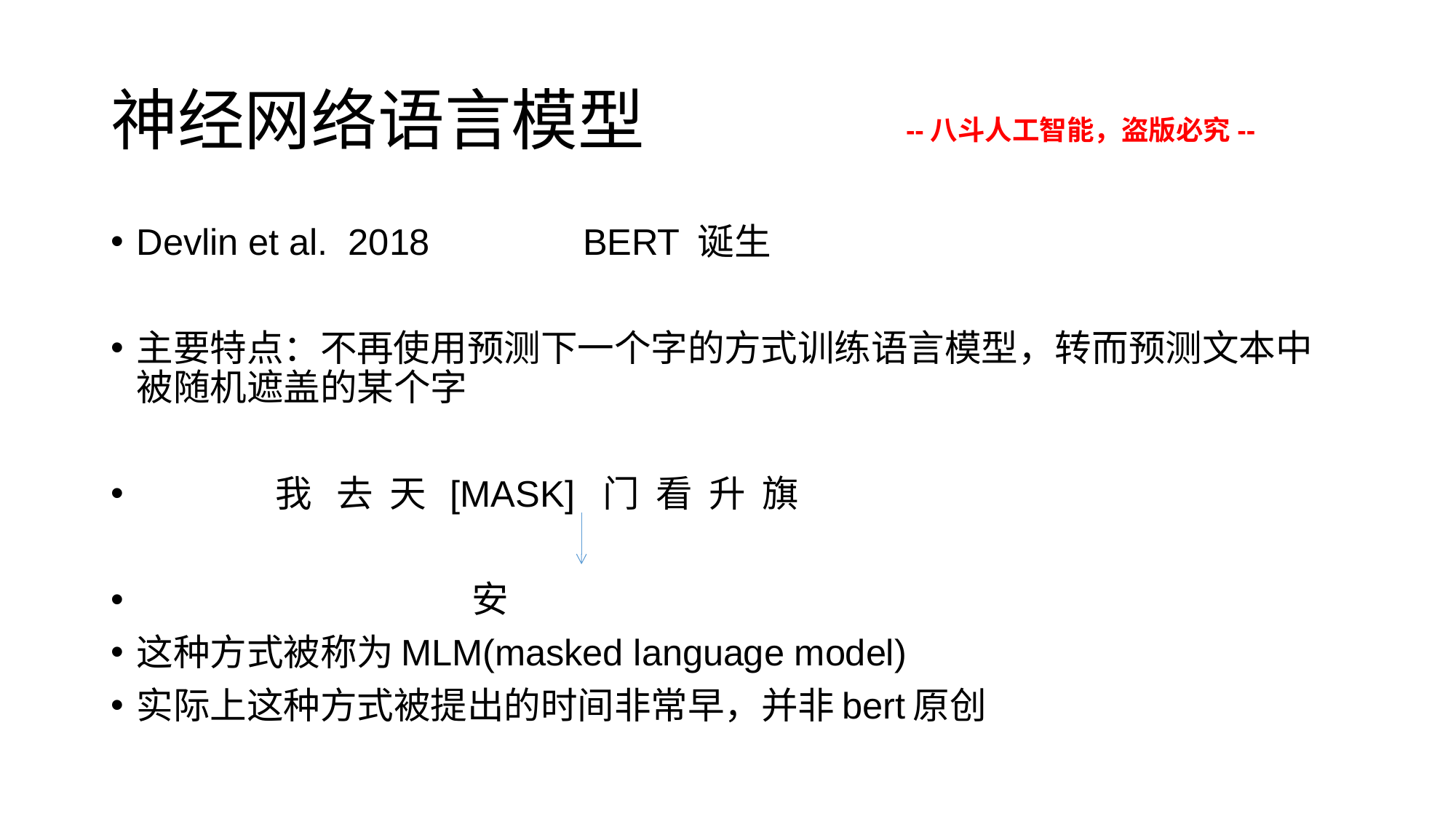

# 神经网络语言模型
--八斗人工智能，盗版必究--
Devlin et al.  2018               BERT 诞生

主要特点：不再使用预测下一个字的方式训练语言模型，转而预测文本中被随机遮盖的某个字

                我   去  天  [MASK]  门  看  升  旗

                                        安
这种方式被称为MLM(masked language model)
实际上这种方式被提出的时间非常早，并非bert原创